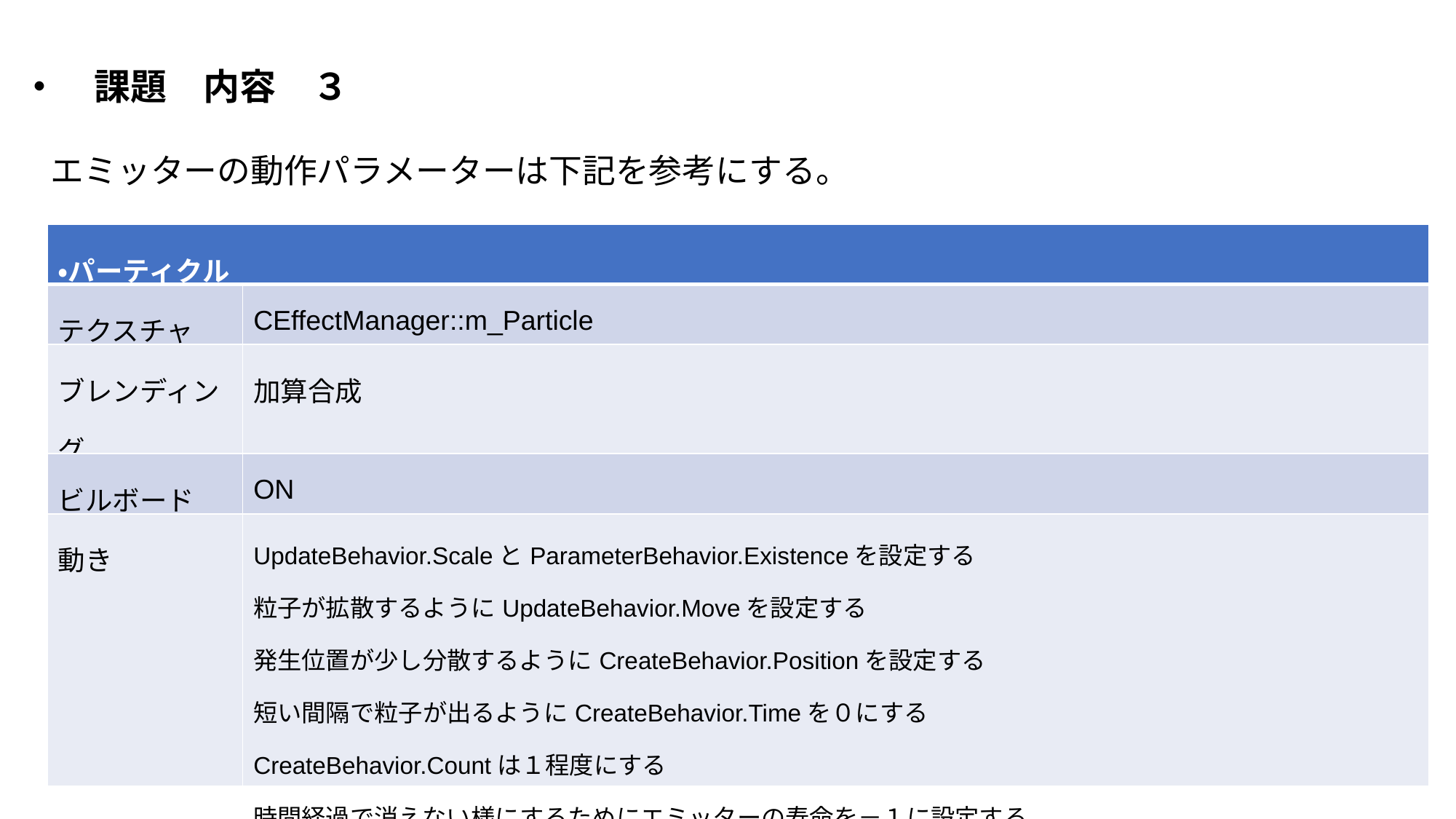

・　課題　内容　３
エミッターの動作パラメーターは下記を参考にする。
| ・パーティクル |  |
| --- | --- |
| テクスチャ | CEffectManager::m\_Particle |
| ブレンディング | 加算合成 |
| ビルボード | ON |
| 動き | UpdateBehavior.ScaleとParameterBehavior.Existenceを設定する 粒子が拡散するようにUpdateBehavior.Moveを設定する 発生位置が少し分散するようにCreateBehavior.Positionを設定する 短い間隔で粒子が出るようにCreateBehavior.Timeを０にする CreateBehavior.Countは１程度にする 時間経過で消えない様にするためにエミッターの寿命を－１に設定する |